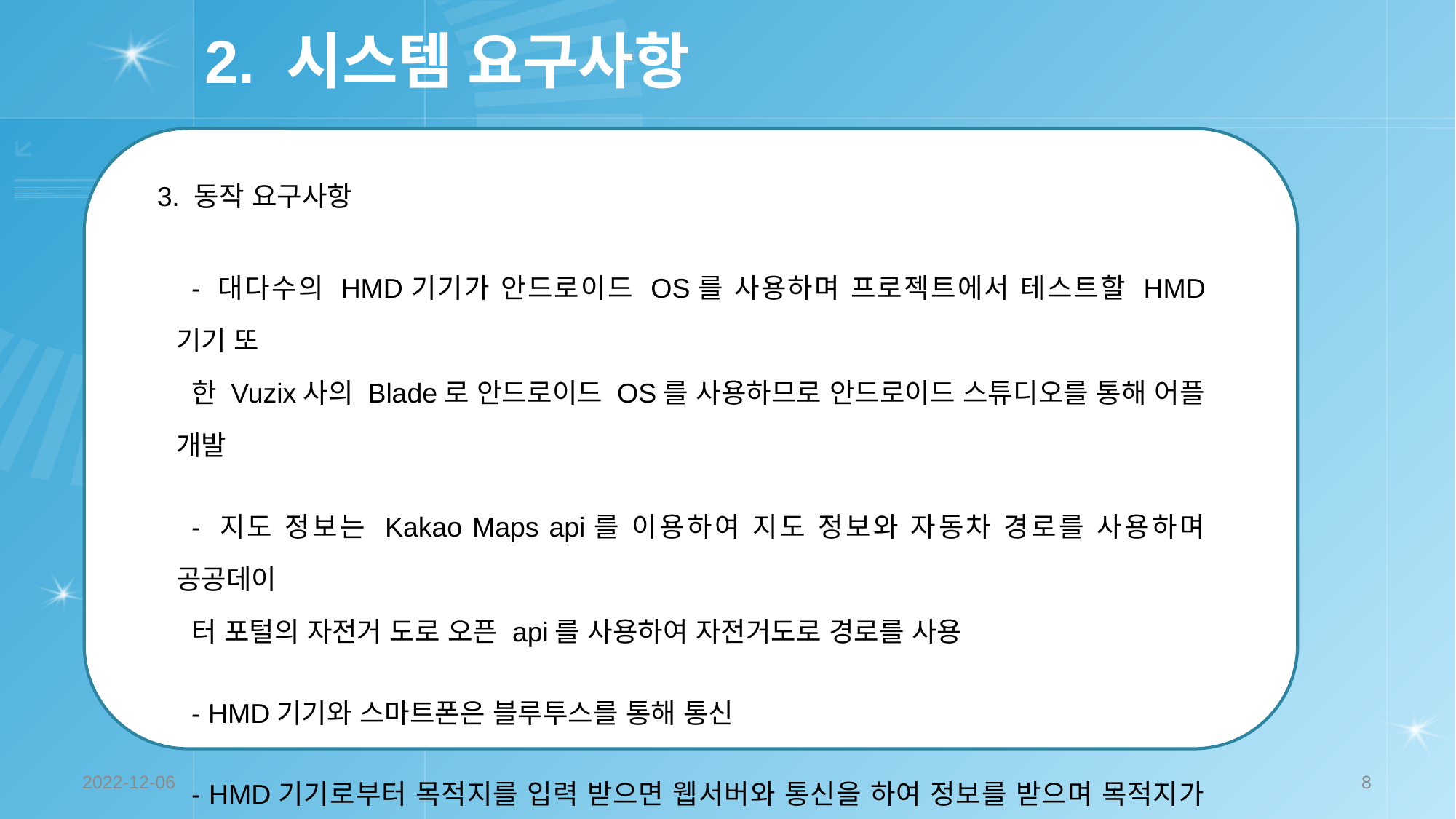

# 2. 시스템 요구사항

3. 동작 요구사항
- 대다수의 HMD기기가 안드로이드 OS를 사용하며 프로젝트에서 테스트할 HMD 기기 또
한 Vuzix사의 Blade로 안드로이드 OS를 사용하므로 안드로이드 스튜디오를 통해 어플 개발

- 지도 정보는 Kakao Maps api를 이용하여 지도 정보와 자동차 경로를 사용하며 공공데이
터 포털의 자전거 도로 오픈 api를 사용하여 자전거도로 경로를 사용

- HMD기기와 스마트폰은 블루투스를 통해 통신

- HMD기기로부터 목적지를 입력 받으면 웹서버와 통신을 하여 정보를 받으며 목적지가 일
치할시 경로를 탐색
2022-12-06
8